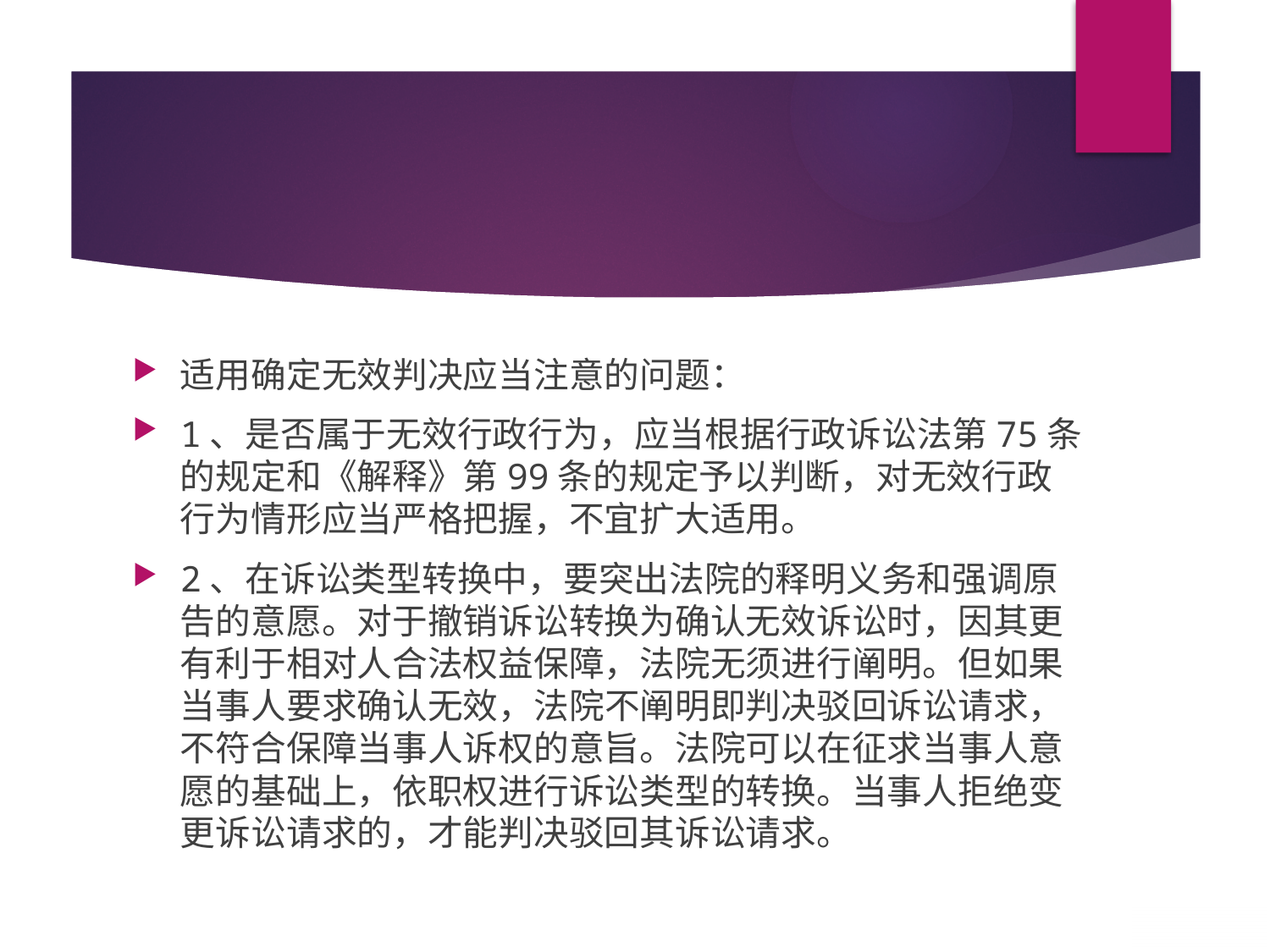

#
适用确定无效判决应当注意的问题：
1、是否属于无效行政行为，应当根据行政诉讼法第75条的规定和《解释》第99条的规定予以判断，对无效行政行为情形应当严格把握，不宜扩大适用。
2、在诉讼类型转换中，要突出法院的释明义务和强调原告的意愿。对于撤销诉讼转换为确认无效诉讼时，因其更有利于相对人合法权益保障，法院无须进行阐明。但如果当事人要求确认无效，法院不阐明即判决驳回诉讼请求，不符合保障当事人诉权的意旨。法院可以在征求当事人意愿的基础上，依职权进行诉讼类型的转换。当事人拒绝变更诉讼请求的，才能判决驳回其诉讼请求。